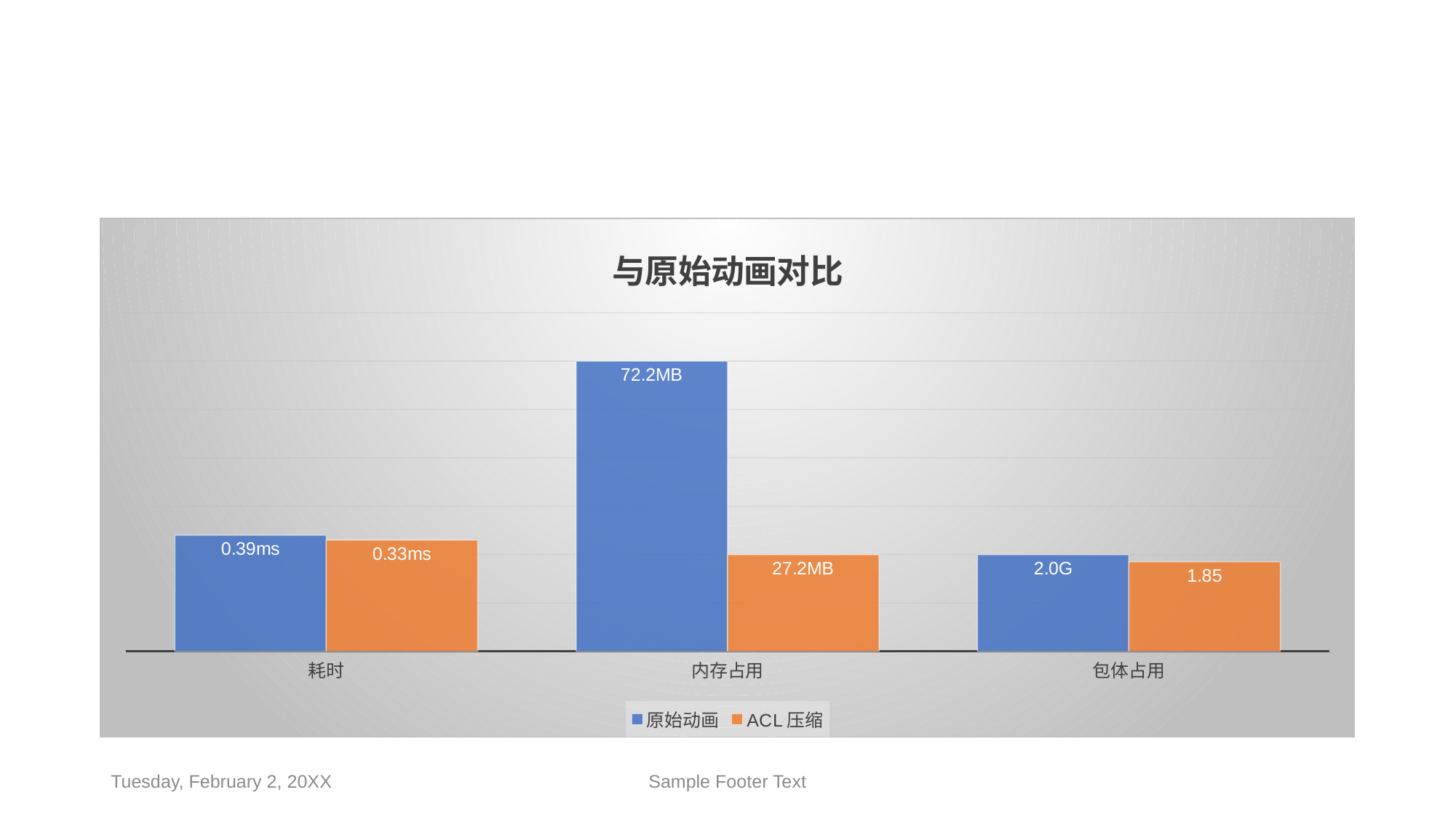

#

### Chart: 与原始动画对比

| Category | 原始动画 | ACL压缩 |
|---|---|---|
| 耗时 | 2.4 | 2.3 |
| 内存占用 | 6.0 | 2.0 |
| 包体占用 | 2.0 | 1.85 |
Tuesday, February 2, 20XX
Sample Footer Text
10